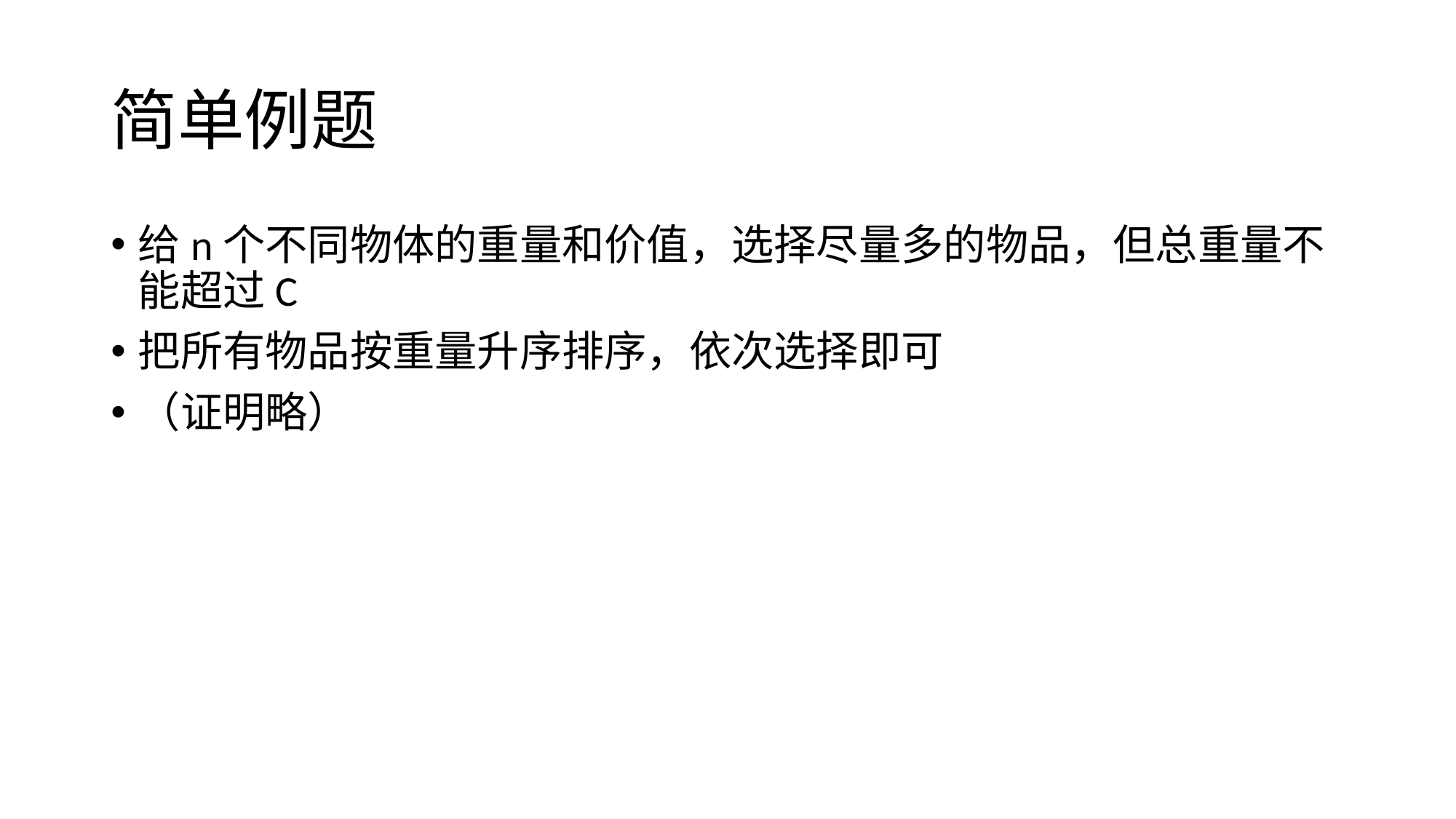

# 简单例题
给n个不同物体的重量和价值，选择尽量多的物品，但总重量不能超过C
把所有物品按重量升序排序，依次选择即可
（证明略）